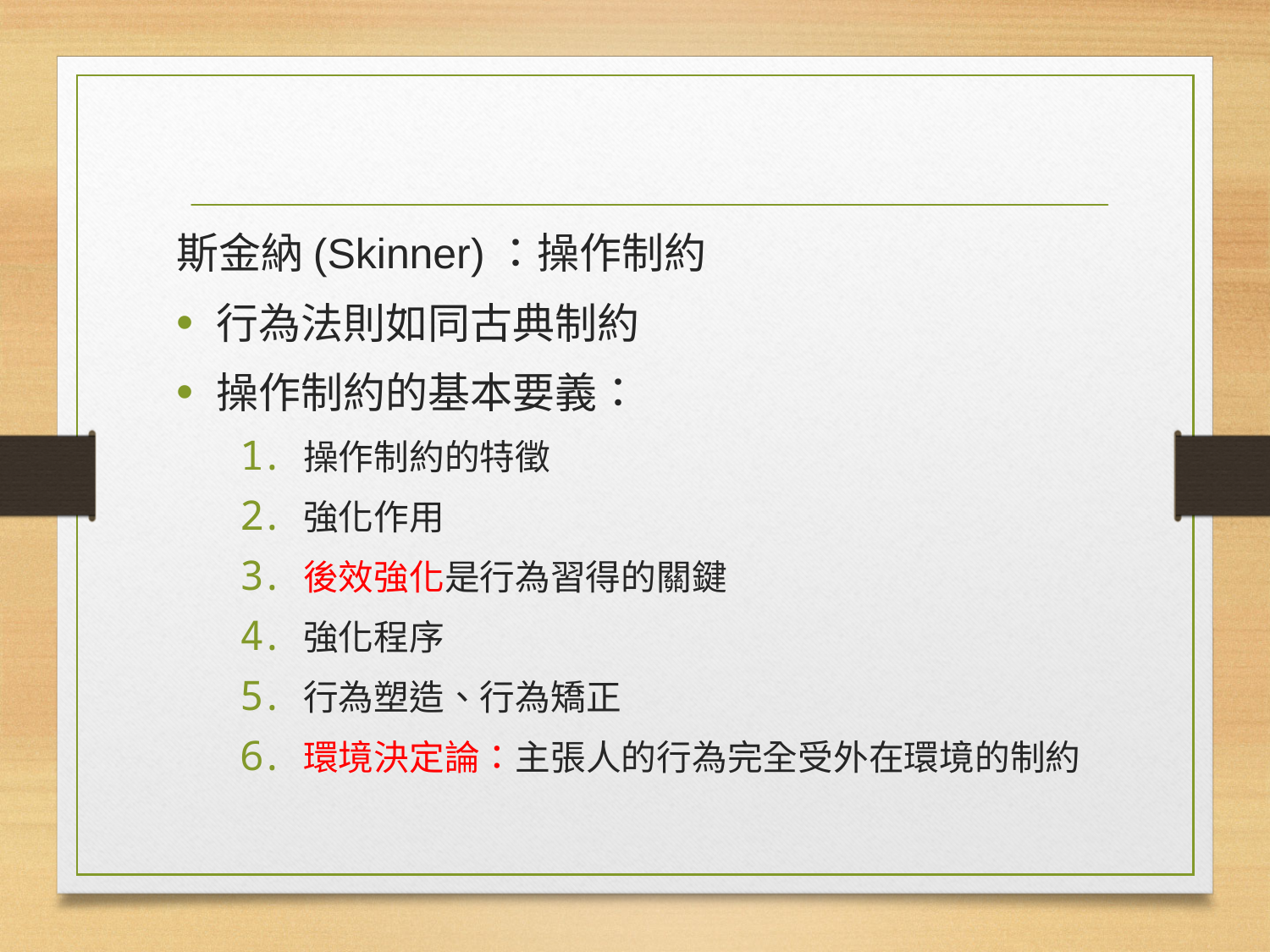

#
斯金納(Skinner)：操作制約
行為法則如同古典制約
操作制約的基本要義：
操作制約的特徵
強化作用
後效強化是行為習得的關鍵
強化程序
行為塑造、行為矯正
環境決定論：主張人的行為完全受外在環境的制約